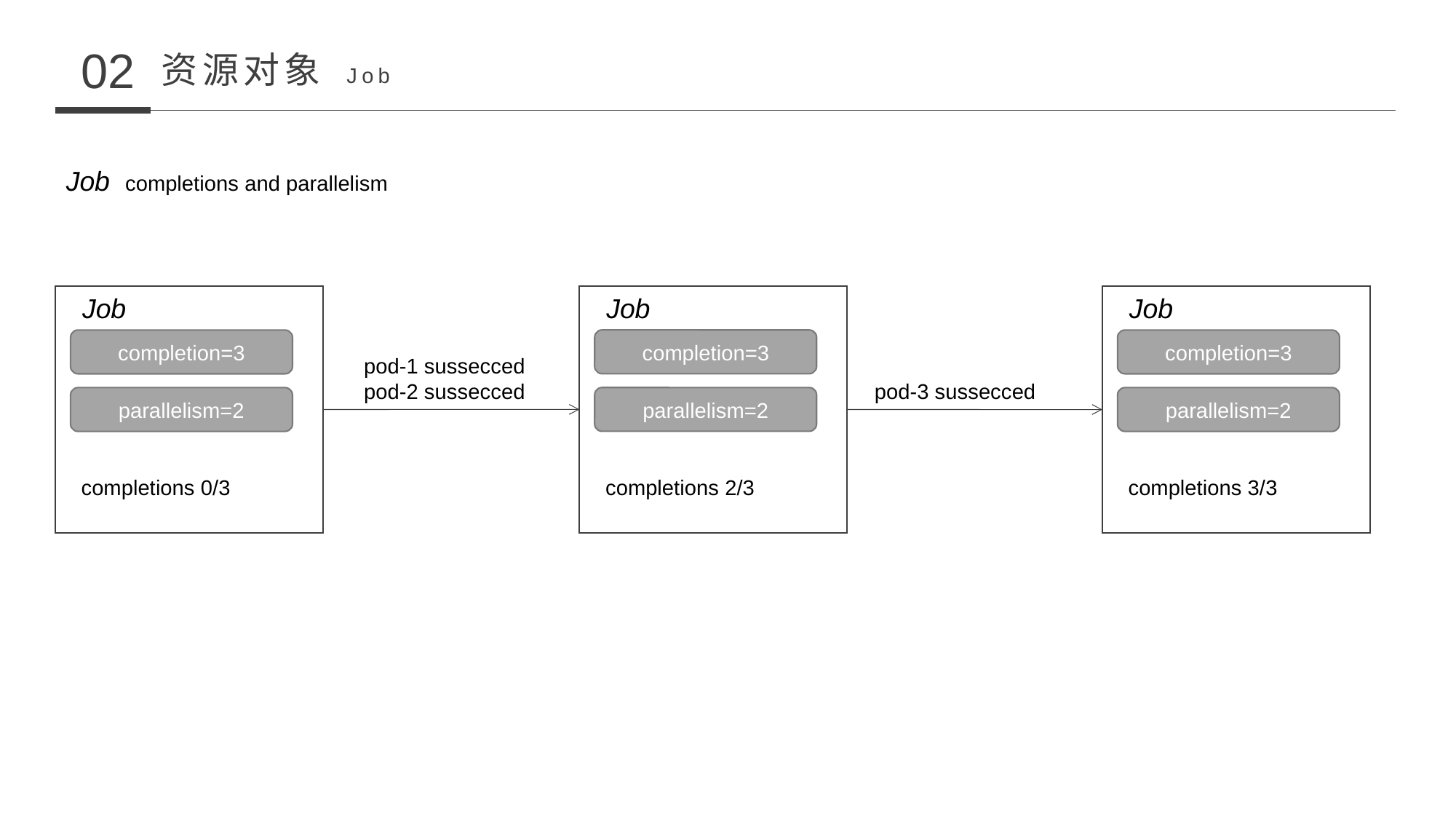

02
资源对象 Job
Job  completions and parallelism

Job
completion=3
parallelism=2
completions 2/3

Job
completion=3
parallelism=2
completions 0/3

Job
completion=3
parallelism=2
completions 3/3
pod-1 sussecced
pod-2 sussecced
pod-3 sussecced